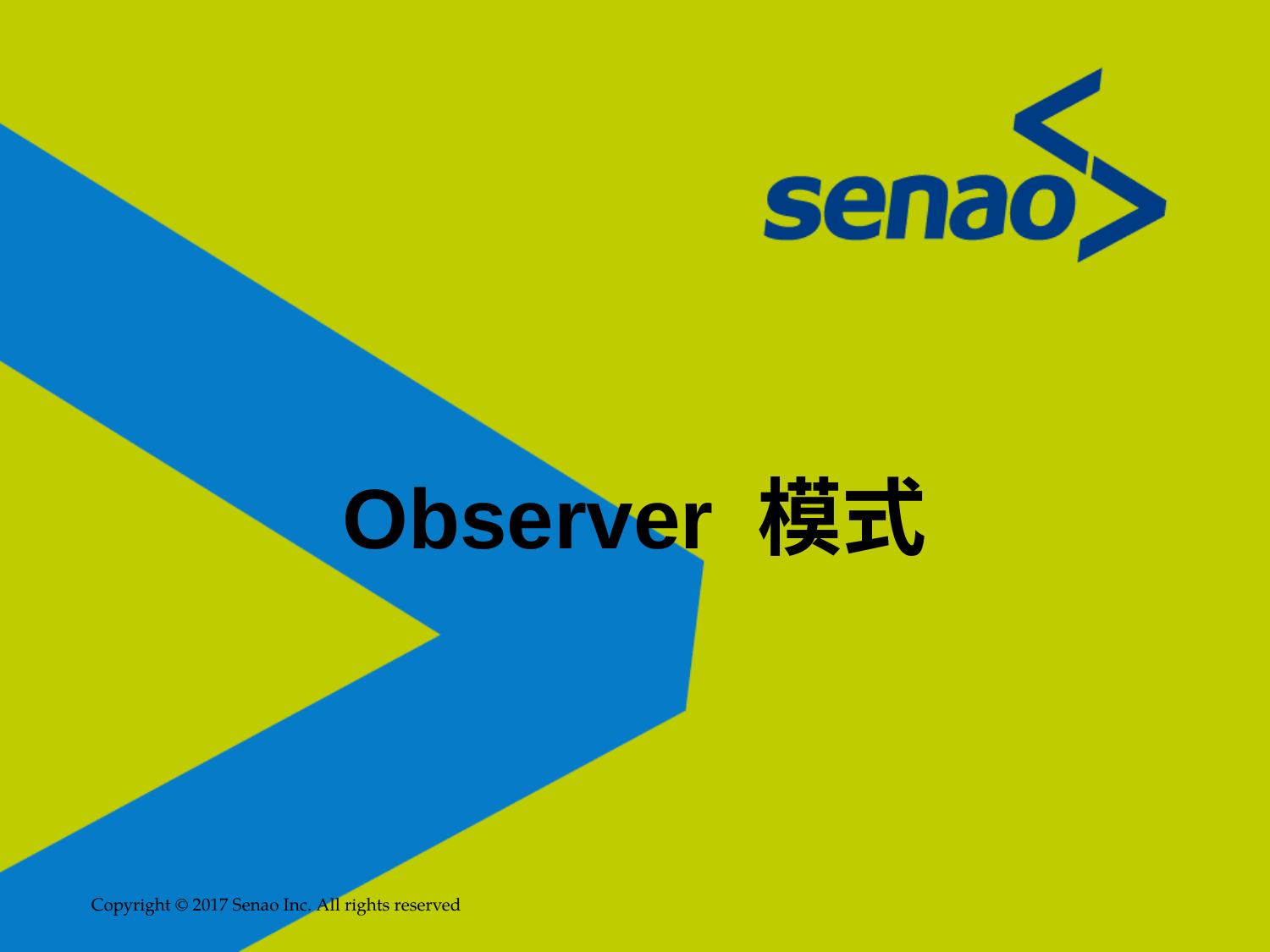

# Observer 模式
Copyright © 2017 Senao Inc. All rights reserved